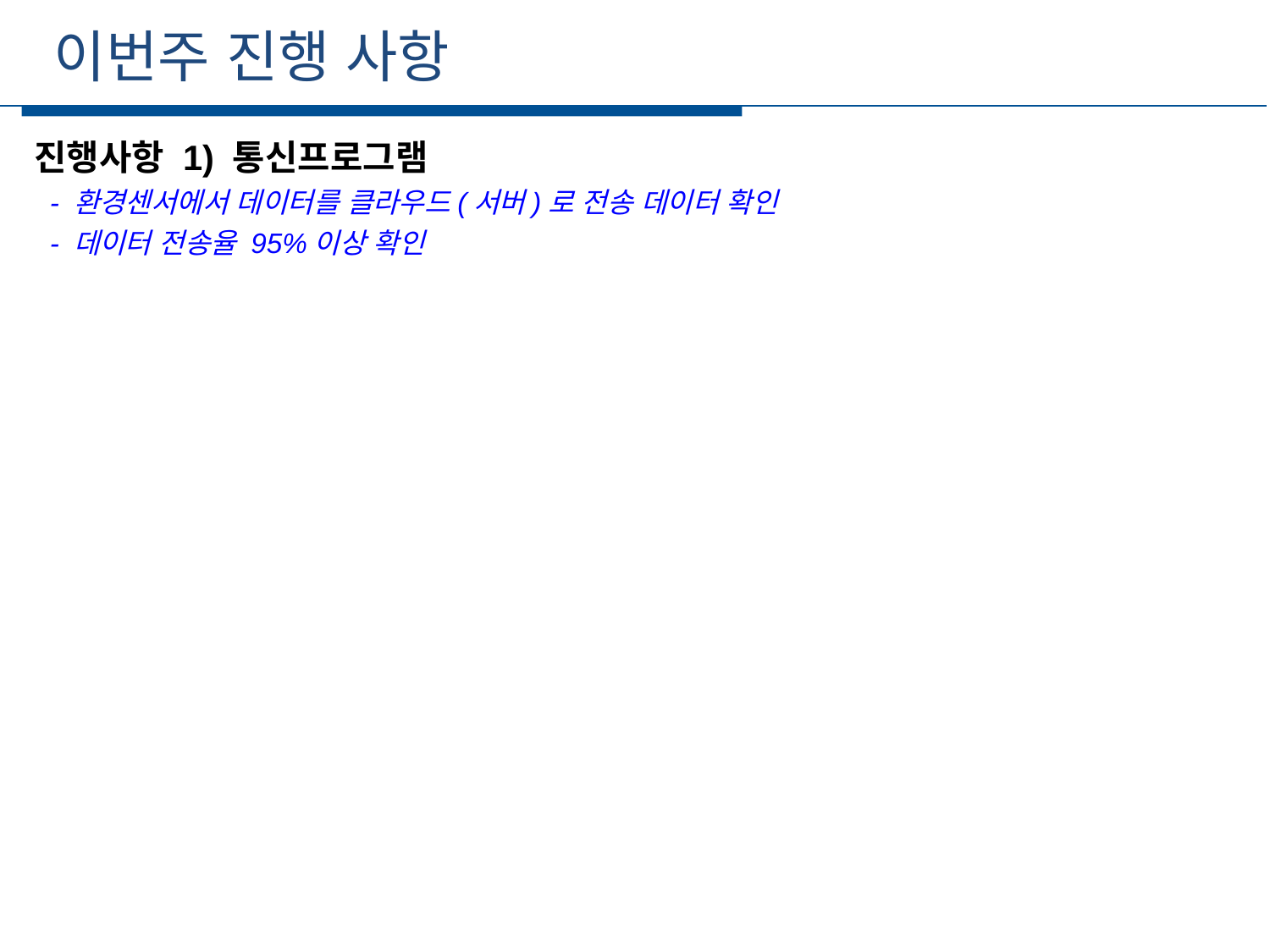

이번주 진행 사항
세부일정

진행사항 1) 통신프로그램
  - 환경센서에서 데이터를 클라우드(서버)로 전송 데이터 확인
  - 데이터 전송율 95%이상 확인